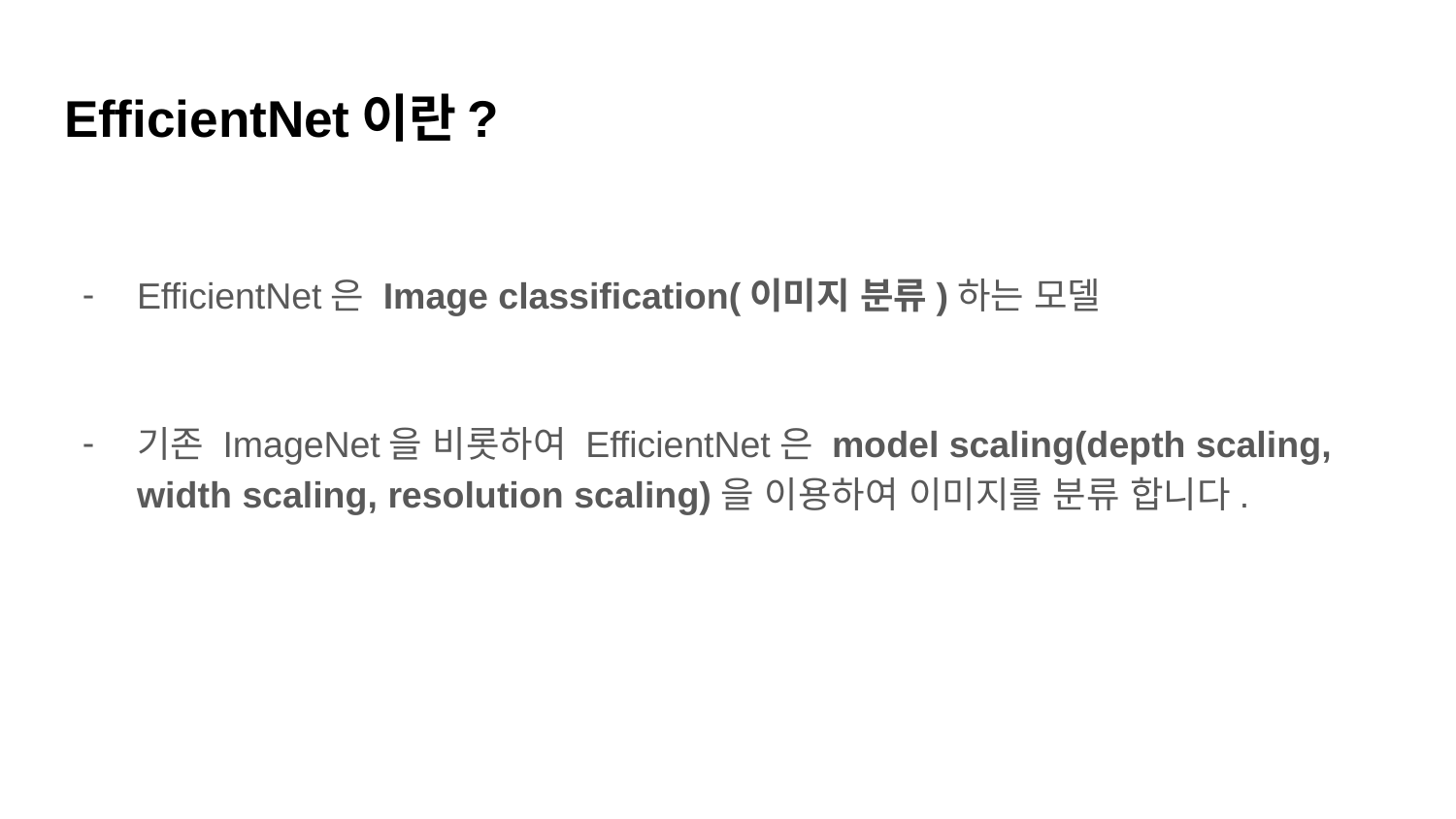

# EfficientNet이란?

EfficientNet은 Image classification(이미지 분류)하는 모델

기존 ImageNet을 비롯하여 EfficientNet은 model scaling(depth scaling, width scaling, resolution scaling)을 이용하여 이미지를 분류 합니다.